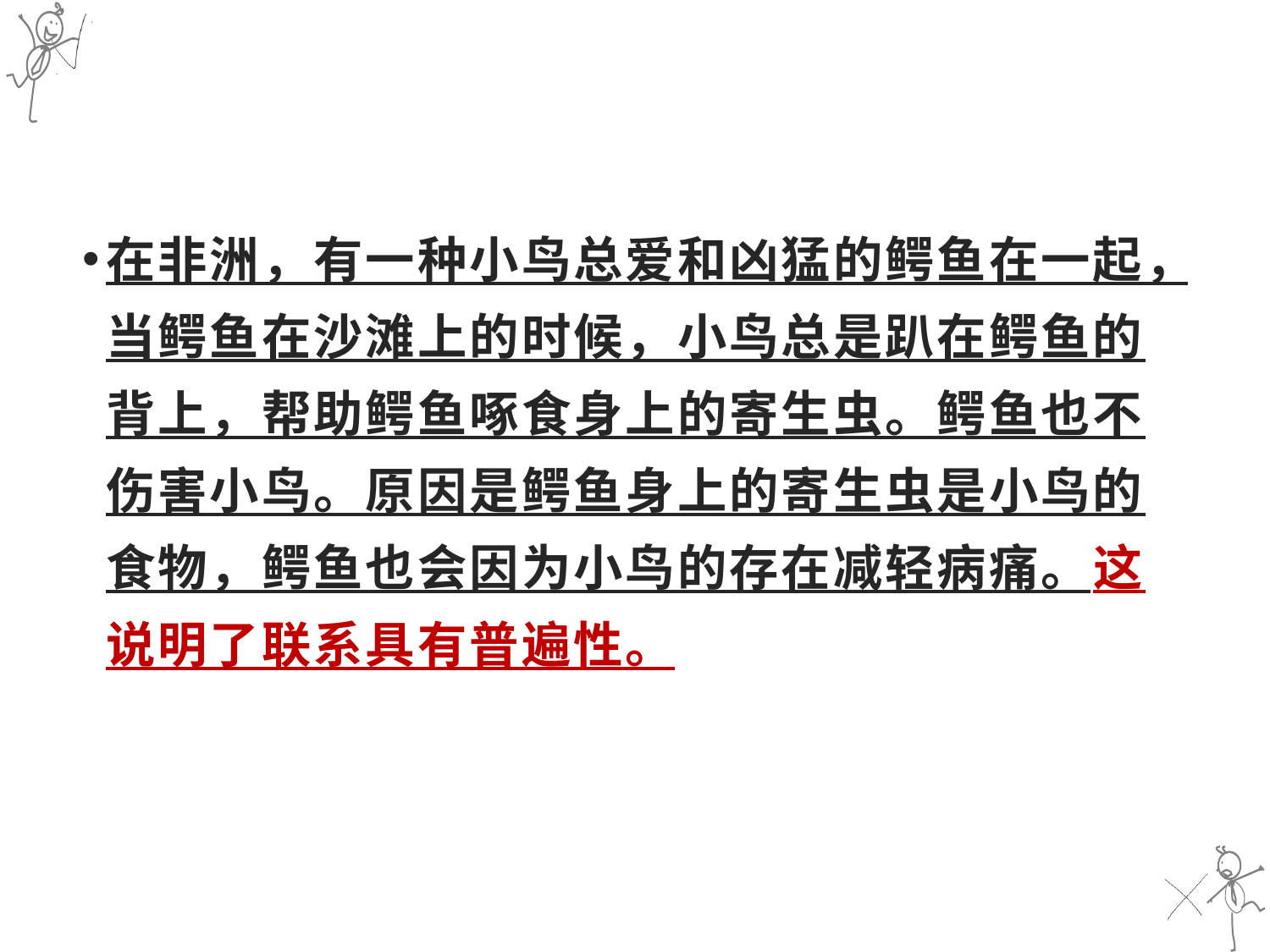

在非洲，有一种小鸟总爱和凶猛的鳄鱼在一起，当鳄鱼在沙滩上的时候，小鸟总是趴在鳄鱼的背上，帮助鳄鱼啄食身上的寄生虫。鳄鱼也不伤害小鸟。原因是鳄鱼身上的寄生虫是小鸟的食物，鳄鱼也会因为小鸟的存在减轻病痛。这说明了联系具有普遍性。